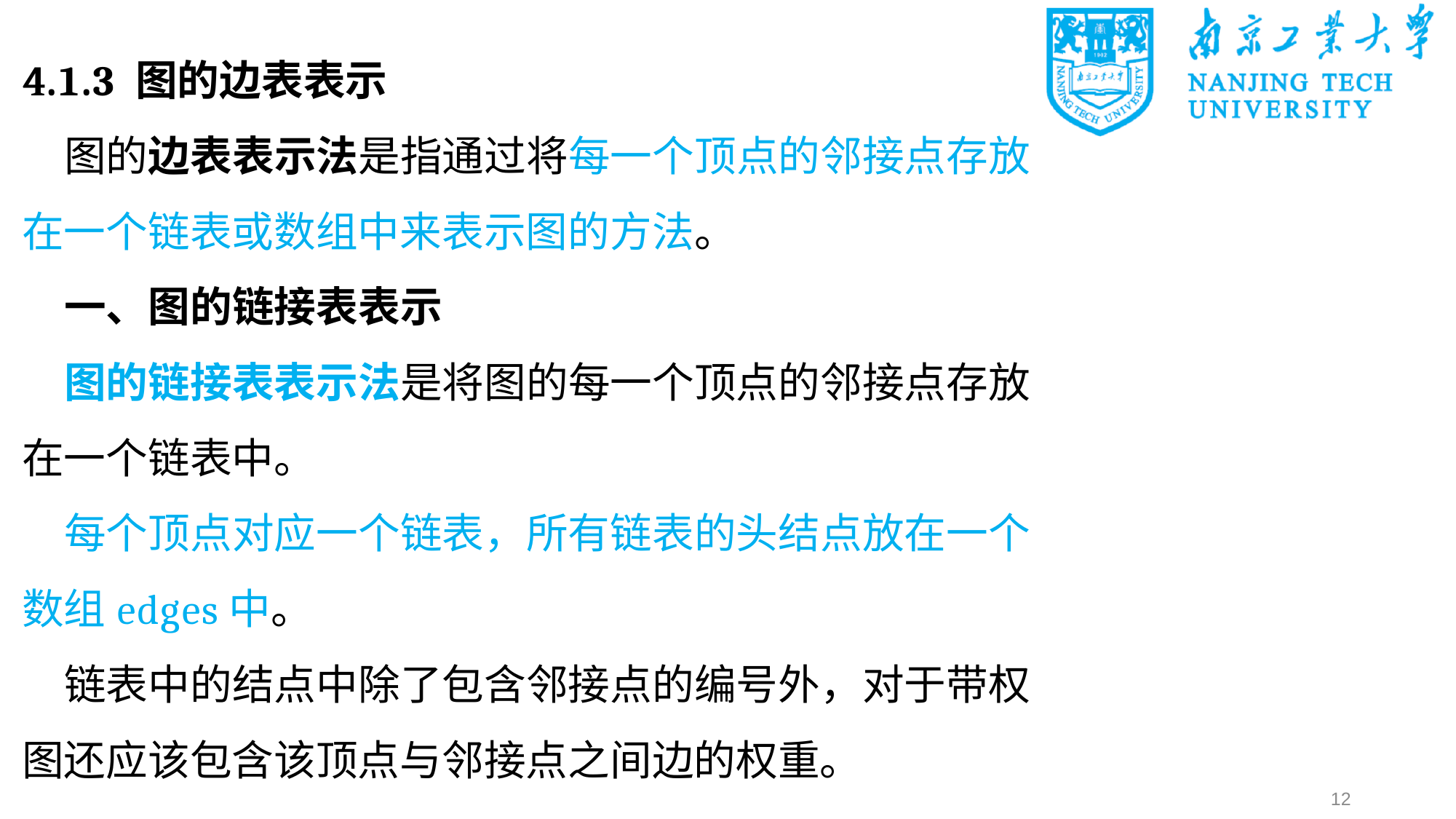

4.1.3 图的边表表示
图的边表表示法是指通过将每一个顶点的邻接点存放在一个链表或数组中来表示图的方法。
一、图的链接表表示
图的链接表表示法是将图的每一个顶点的邻接点存放在一个链表中。
每个顶点对应一个链表，所有链表的头结点放在一个数组edges中。
链表中的结点中除了包含邻接点的编号外，对于带权图还应该包含该顶点与邻接点之间边的权重。
12